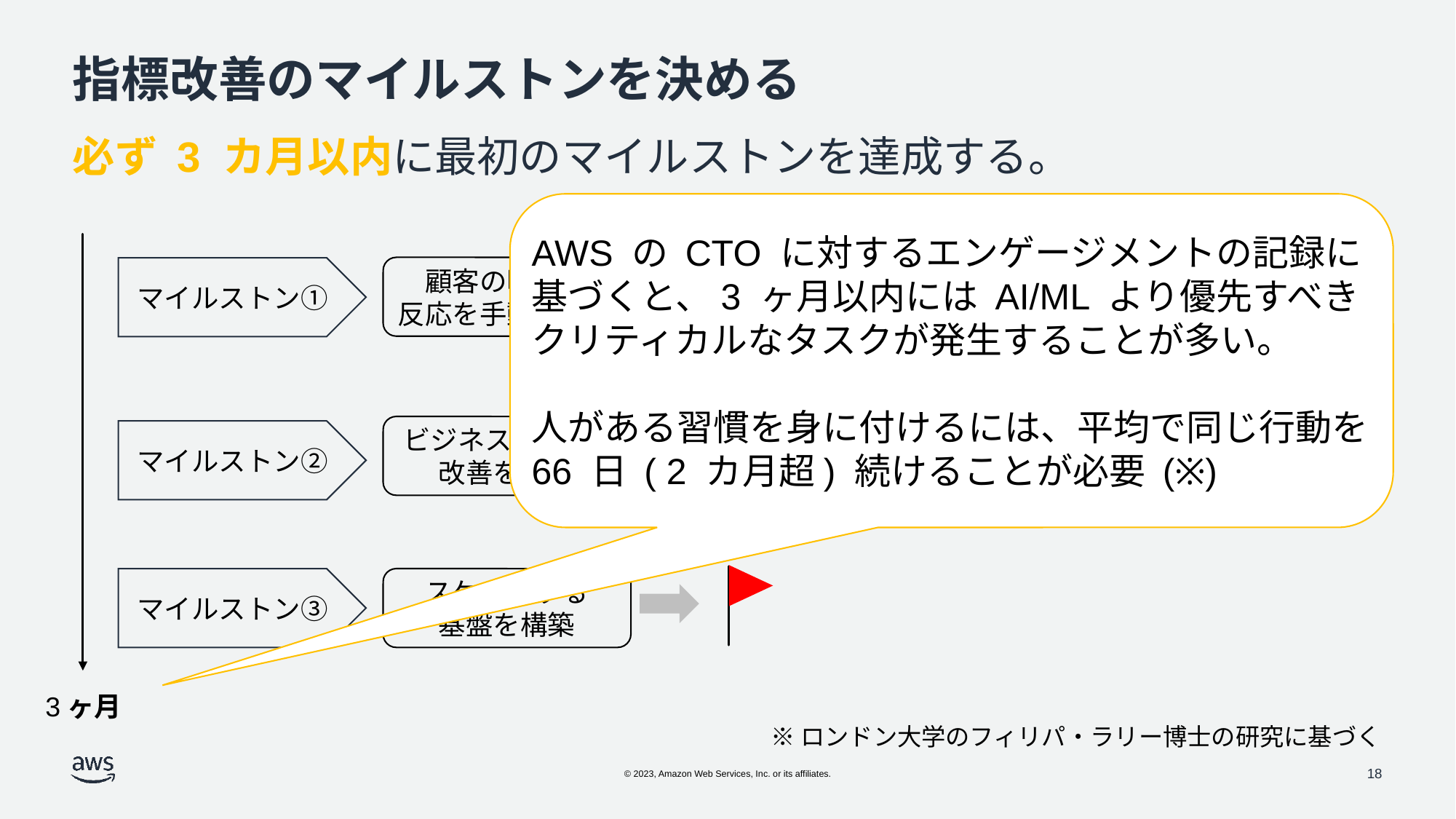

# 指標改善のマイルストンを決める
必ず 3 カ月以内に最初のマイルストンを達成する。
AWS の CTO に対するエンゲージメントの記録に基づくと、3 ヶ月以内には AI/ML より優先すべきクリティカルなタスクが発生することが多い。

人がある習慣を身に付けるには、平均で同じ行動を 66 日 ( 2 カ月超) 続けることが必要 (※)
顧客の明確な
反応を手動で確認

マイルストン①

ビジネス KPI の
改善を確認
マイルストン②

マイルストン③
スケールする
基盤を構築

3ヶ月
※ロンドン大学のフィリパ・ラリー博士の研究に基づく
18